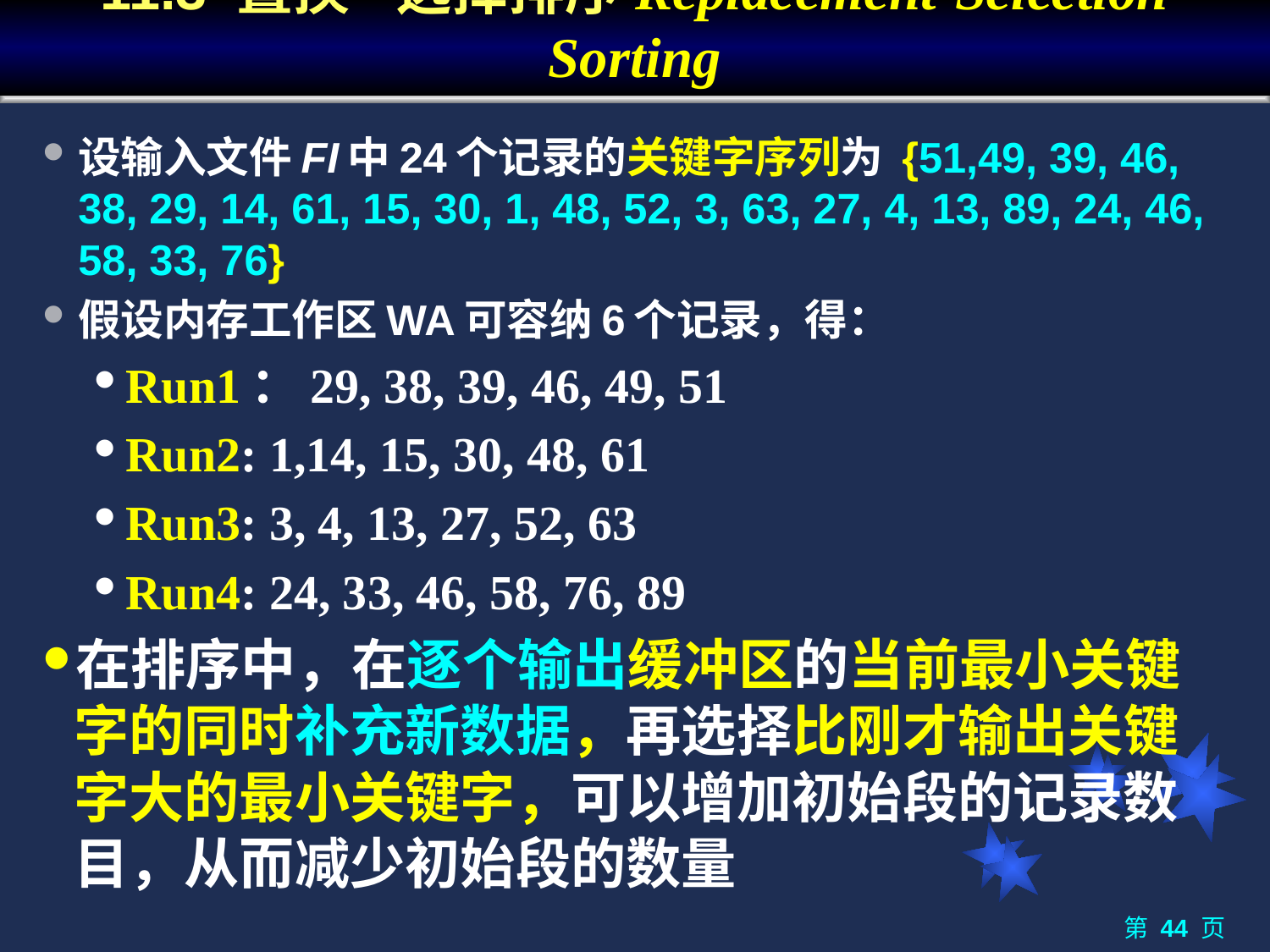

# 11.3 置换-选择排序Replacement-Selection Sorting
设输入文件FI中24个记录的关键字序列为 {51,49, 39, 46, 38, 29, 14, 61, 15, 30, 1, 48, 52, 3, 63, 27, 4, 13, 89, 24, 46, 58, 33, 76}
假设内存工作区WA可容纳6个记录，得：
Run1：29, 38, 39, 46, 49, 51
Run2: 1,14, 15, 30, 48, 61
Run3: 3, 4, 13, 27, 52, 63
Run4: 24, 33, 46, 58, 76, 89
在排序中，在逐个输出缓冲区的当前最小关键字的同时补充新数据，再选择比刚才输出关键字大的最小关键字，可以增加初始段的记录数目，从而减少初始段的数量

第 44 页